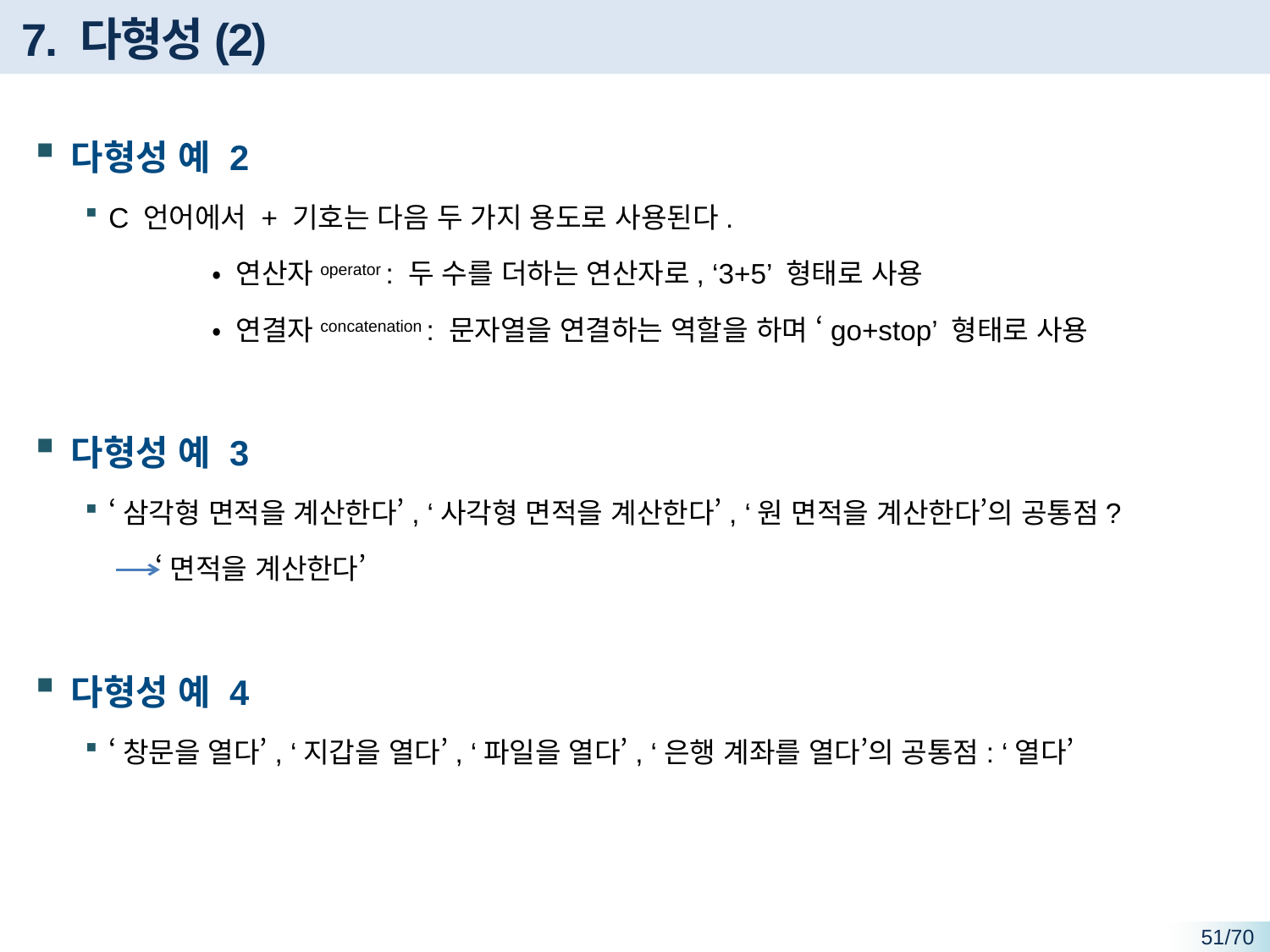

# 7. 다형성(2)
다형성 예 2
C 언어에서 + 기호는 다음 두 가지 용도로 사용된다.
	• 연산자operator : 두 수를 더하는 연산자로, ‘3+5’ 형태로 사용
	• 연결자concatenation : 문자열을 연결하는 역할을 하며 ‘go+stop’ 형태로 사용

다형성 예 3
‘삼각형 면적을 계산한다’, ‘사각형 면적을 계산한다’, ‘원 면적을 계산한다’의 공통점?
         ‘면적을 계산한다’

다형성 예 4
‘창문을 열다’, ‘지갑을 열다’, ‘파일을 열다’, ‘은행 계좌를 열다’의 공통점: ‘열다’